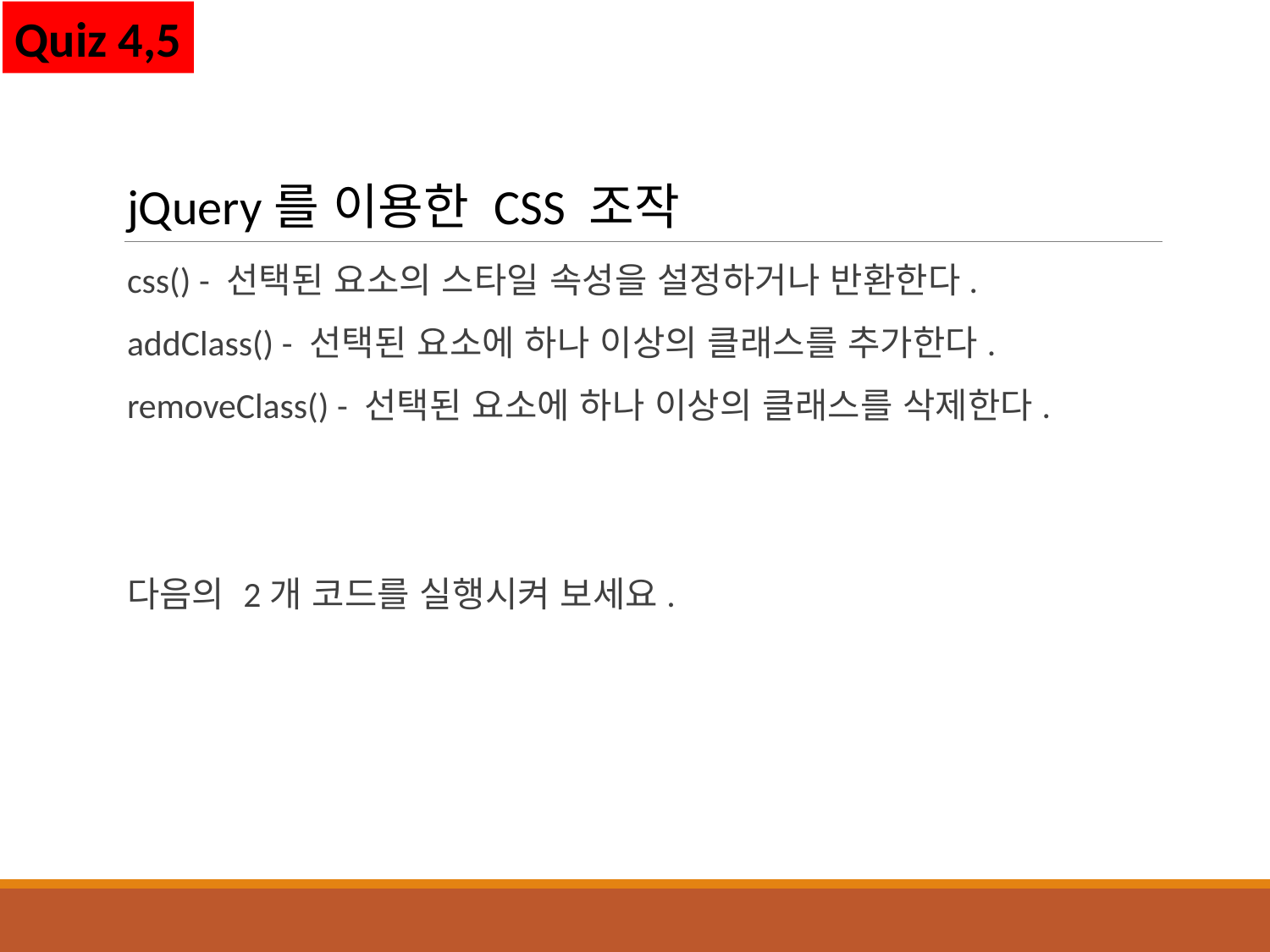

Quiz 4,5
# jQuery를 이용한 CSS 조작
css() - 선택된 요소의 스타일 속성을 설정하거나 반환한다.
addClass() - 선택된 요소에 하나 이상의 클래스를 추가한다.
removeClass() - 선택된 요소에 하나 이상의 클래스를 삭제한다.

다음의 2개 코드를 실행시켜 보세요.